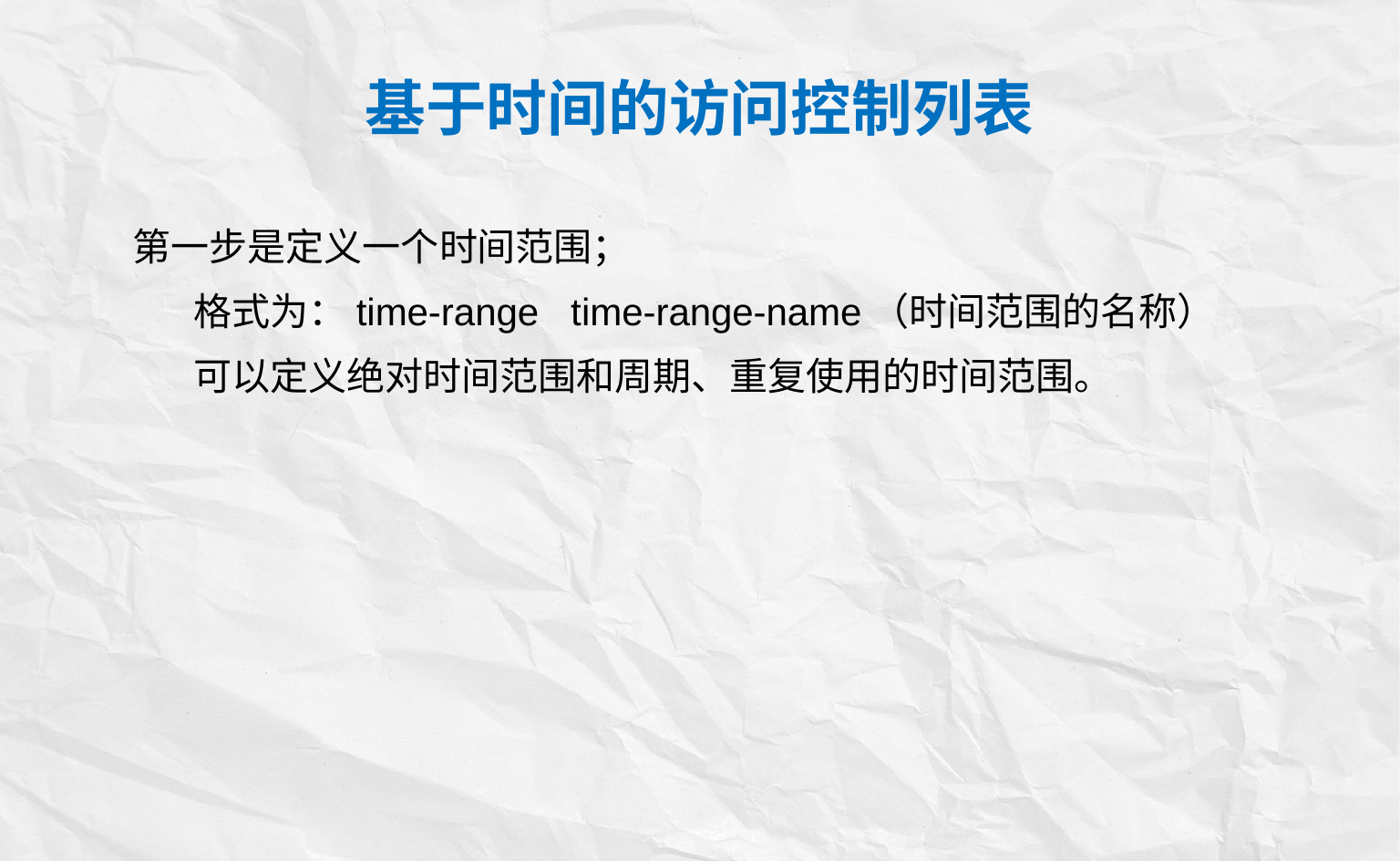

基于时间的访问控制列表
第一步是定义一个时间范围；
      格式为：time-range   time-range-name（时间范围的名称）
      可以定义绝对时间范围和周期、重复使用的时间范围。

75